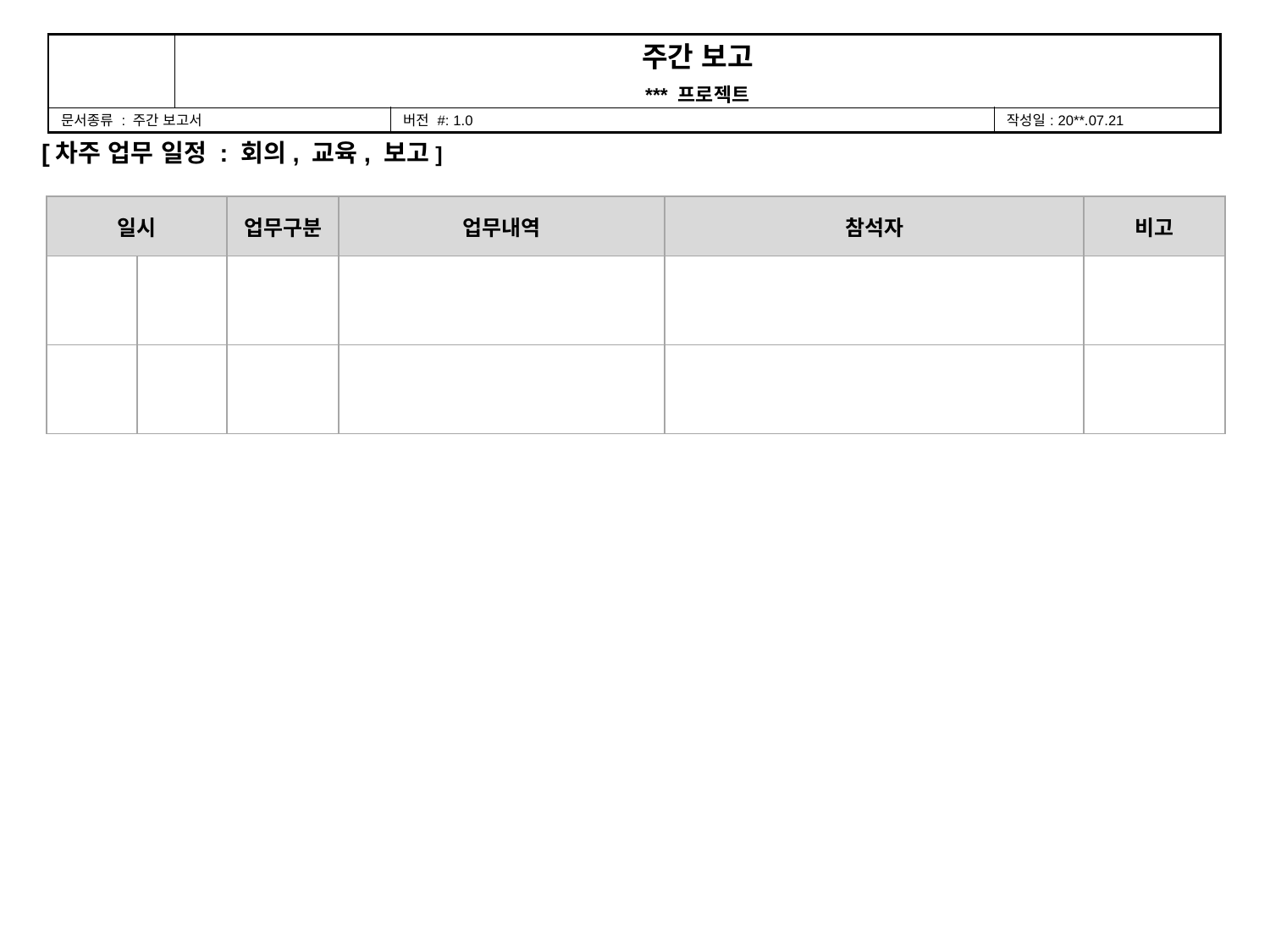

[차주 업무 일정 : 회의, 교육, 보고]
| 일시 |  | 업무구분 | 업무내역 | 참석자 | 비고 |
| --- | --- | --- | --- | --- | --- |
|  |  |  |  |  |  |
|  |  |  |  |  |  |